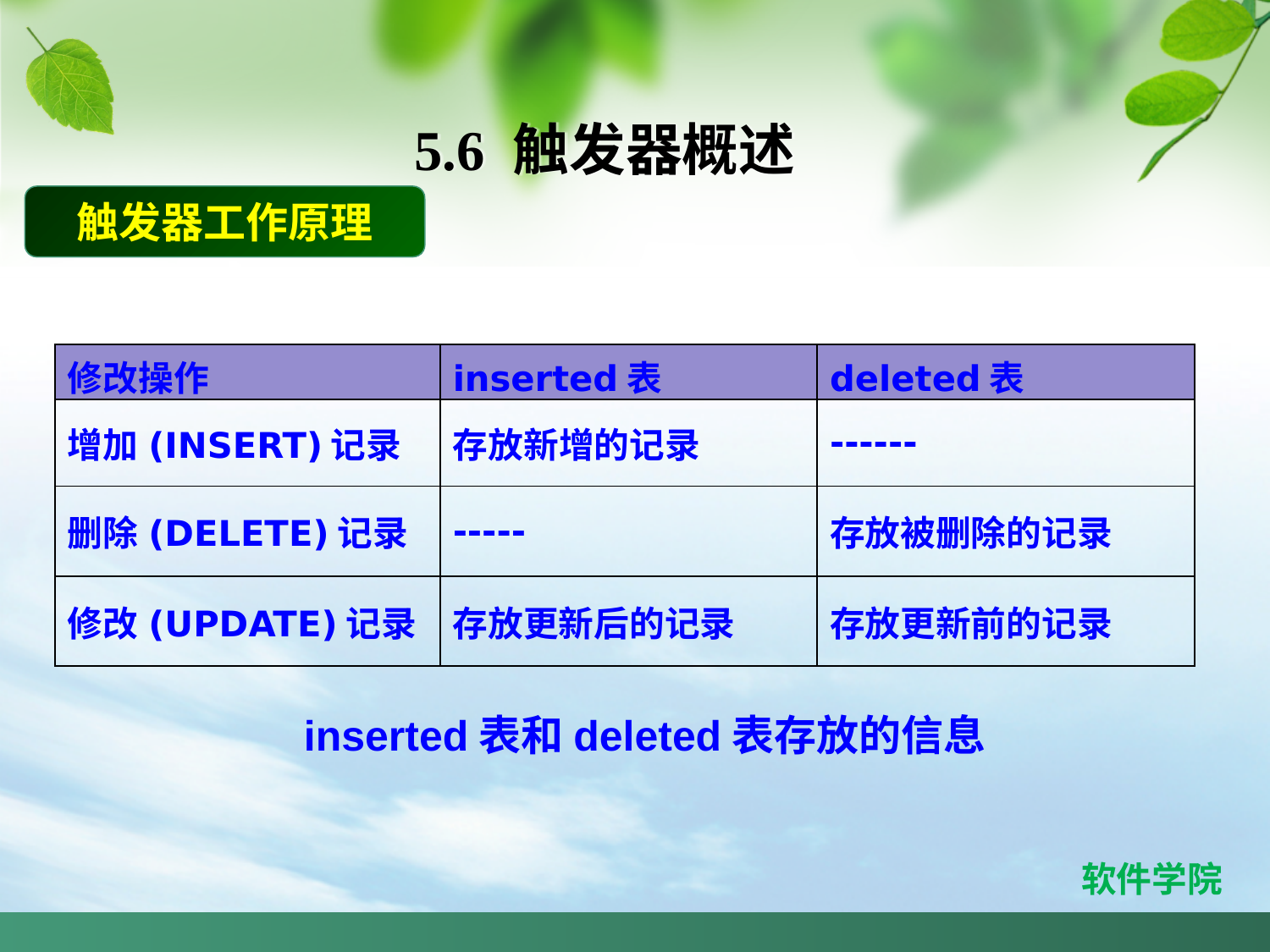

5.6 触发器概述
触发器工作原理
| 修改操作 | inserted表 | deleted表 |
| --- | --- | --- |
| 增加(INSERT)记录 | 存放新增的记录 | ------ |
| 删除(DELETE)记录 | ----- | 存放被删除的记录 |
| 修改(UPDATE)记录 | 存放更新后的记录 | 存放更新前的记录 |
inserted表和deleted表存放的信息